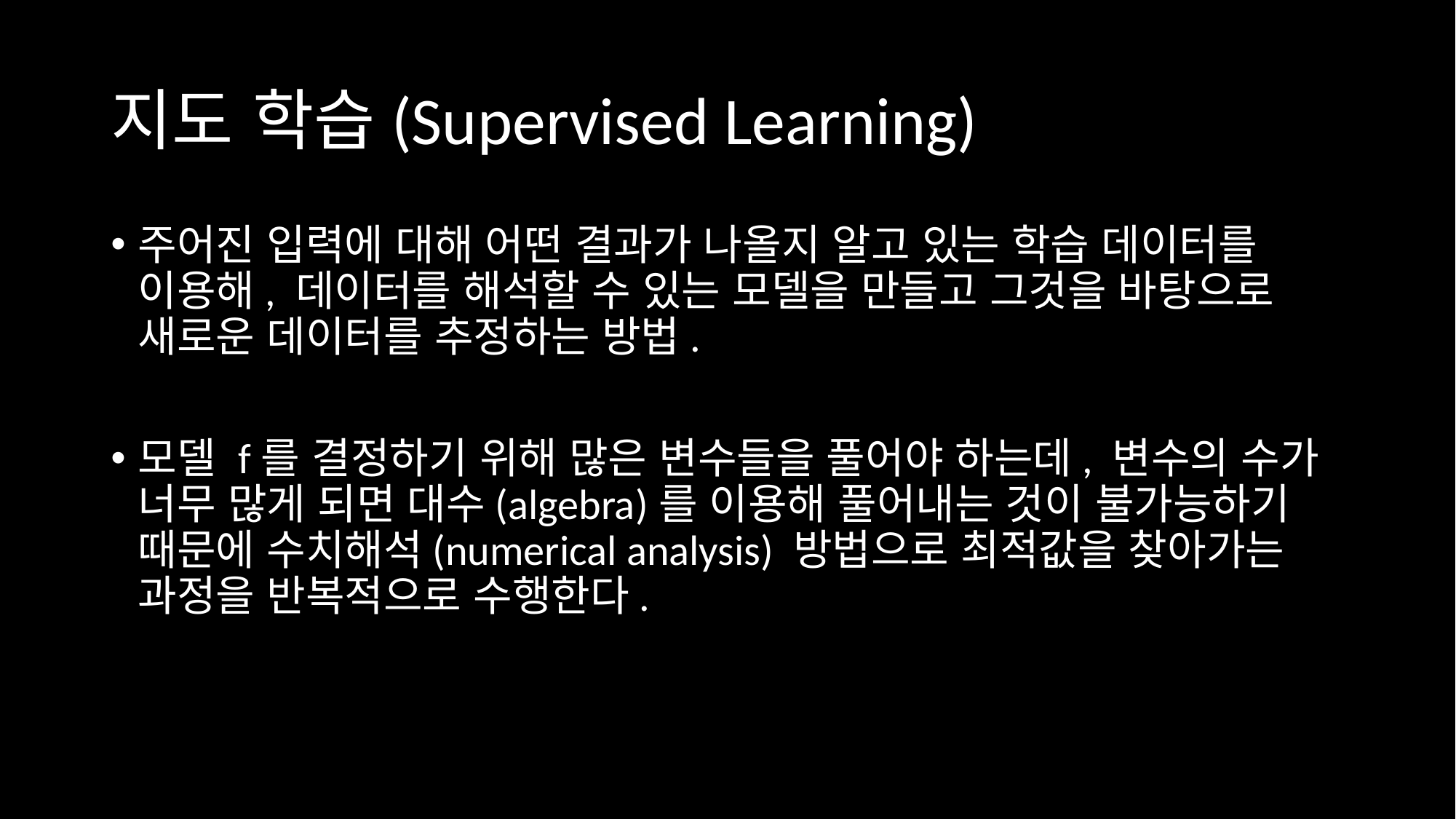

# 지도 학습(Supervised Learning)
주어진 입력에 대해 어떤 결과가 나올지 알고 있는 학습 데이터를 이용해, 데이터를 해석할 수 있는 모델을 만들고 그것을 바탕으로 새로운 데이터를 추정하는 방법.

모델 f를 결정하기 위해 많은 변수들을 풀어야 하는데, 변수의 수가 너무 많게 되면 대수(algebra)를 이용해 풀어내는 것이 불가능하기 때문에 수치해석(numerical analysis) 방법으로 최적값을 찾아가는 과정을 반복적으로 수행한다.